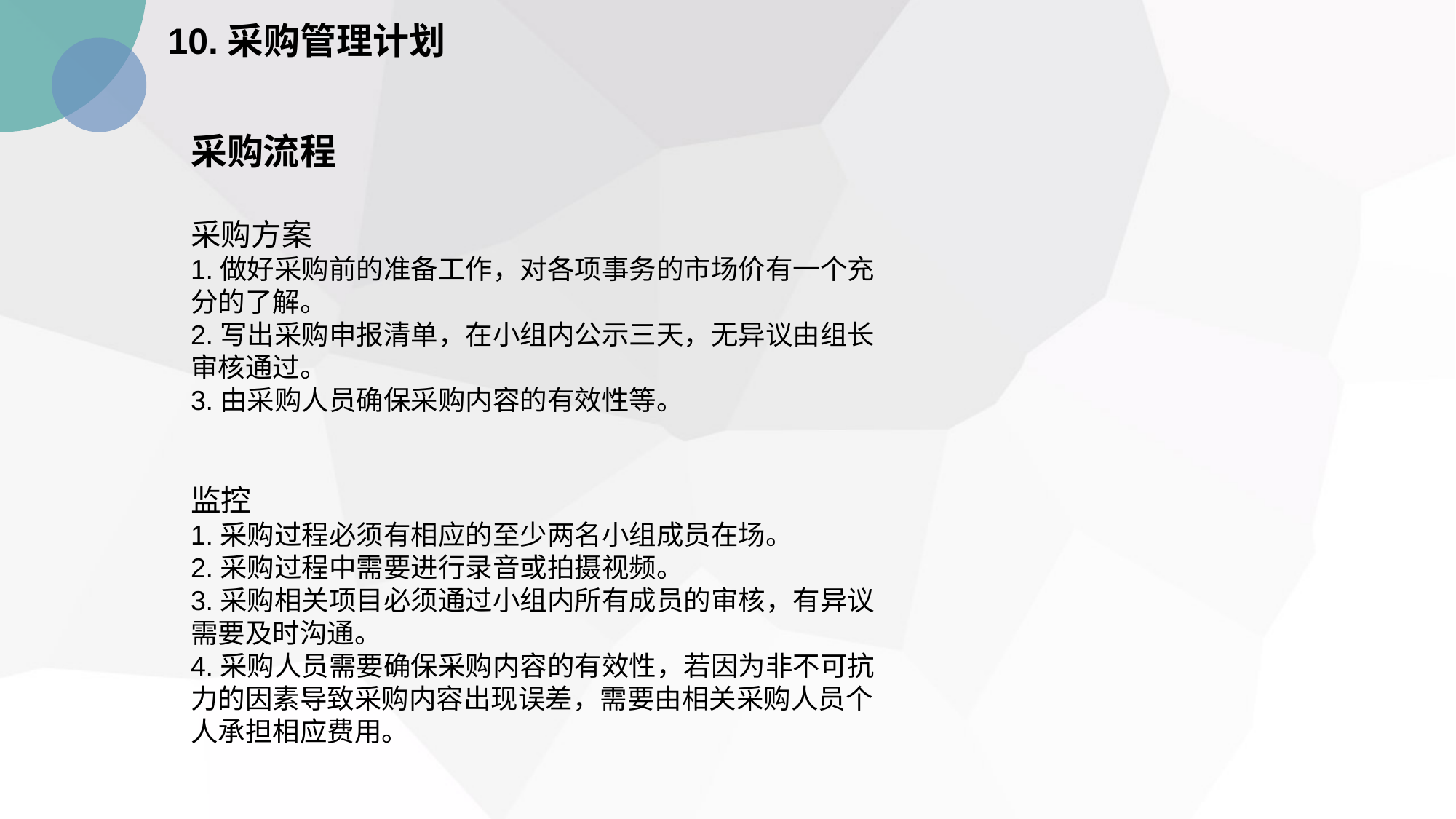

10.采购管理计划

采购流程

采购方案
1.做好采购前的准备工作，对各项事务的市场价有一个充分的了解。
2.写出采购申报清单，在小组内公示三天，无异议由组长审核通过。
3.由采购人员确保采购内容的有效性等。

监控
1.采购过程必须有相应的至少两名小组成员在场。
2.采购过程中需要进行录音或拍摄视频。
3.采购相关项目必须通过小组内所有成员的审核，有异议需要及时沟通。
4.采购人员需要确保采购内容的有效性，若因为非不可抗力的因素导致采购内容出现误差，需要由相关采购人员个人承担相应费用。